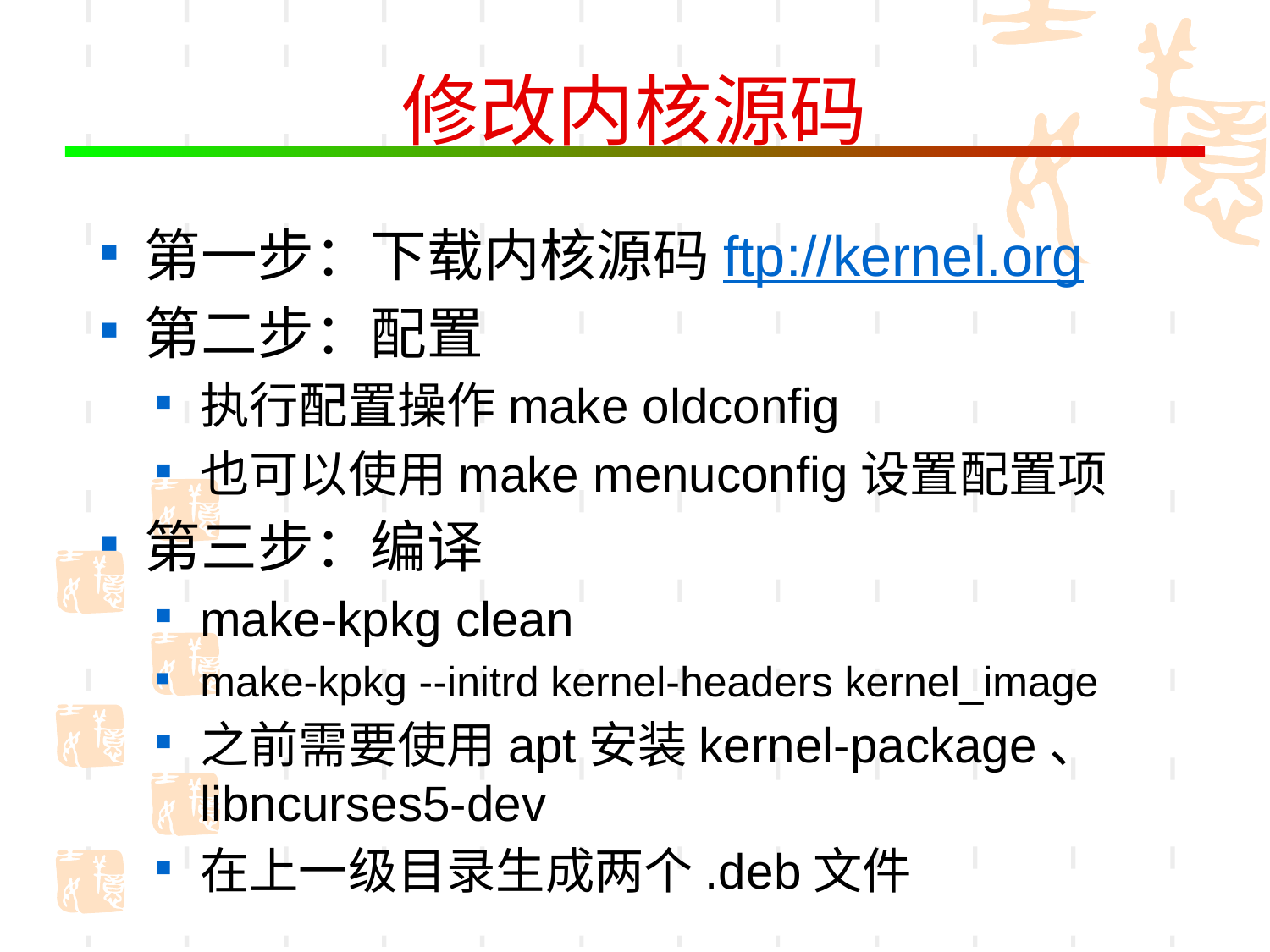

# 修改内核源码
第一步：下载内核源码ftp://kernel.org
第二步：配置
执行配置操作make oldconfig
也可以使用make menuconfig设置配置项
第三步：编译
make-kpkg clean
make-kpkg --initrd kernel-headers kernel_image
之前需要使用apt安装kernel-package、 libncurses5-dev
在上一级目录生成两个.deb文件